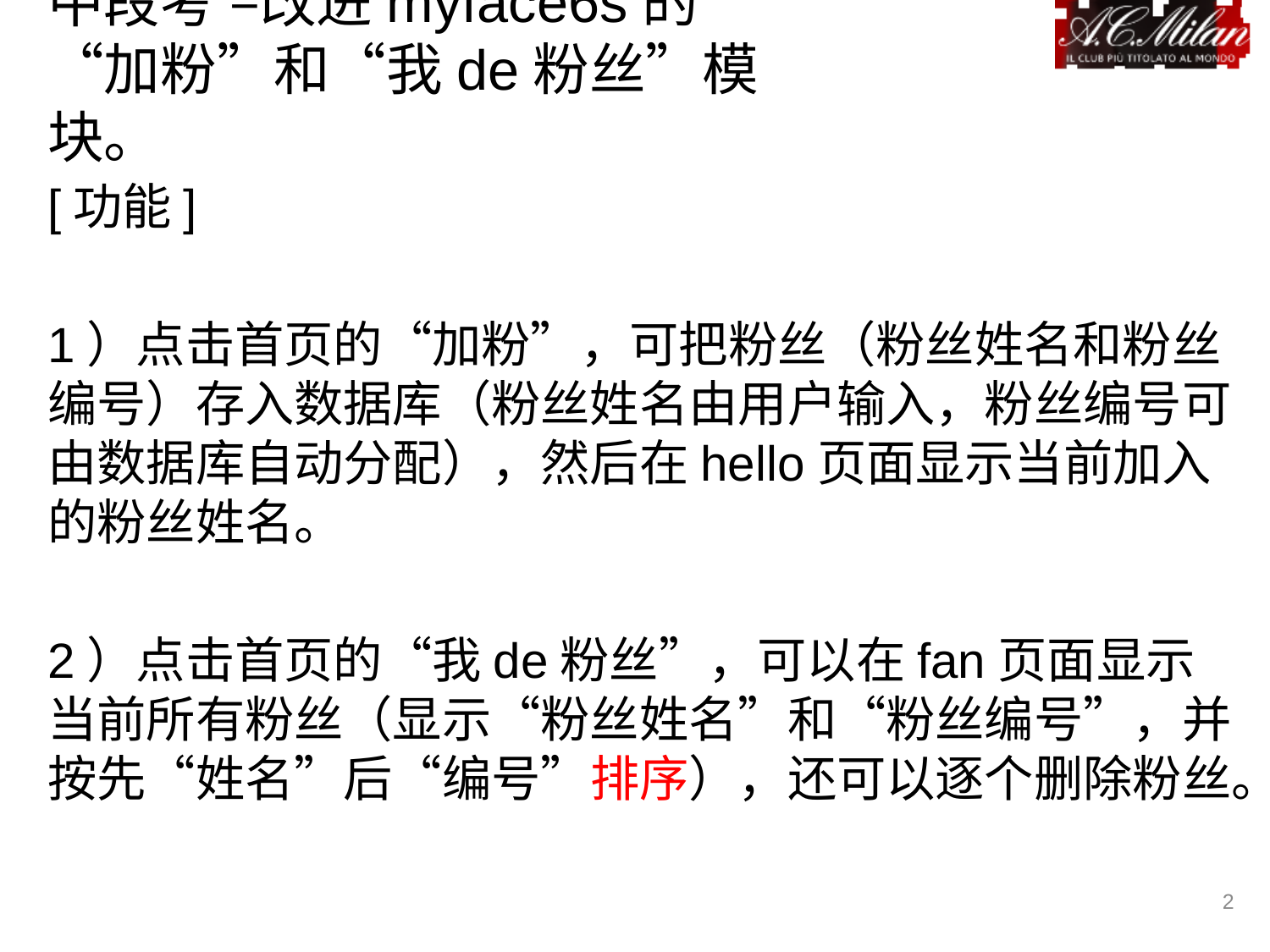

# 中段考 –改进myface6s的“加粉”和“我de粉丝”模块。
[功能]

1）点击首页的“加粉”，可把粉丝（粉丝姓名和粉丝编号）存入数据库（粉丝姓名由用户输入，粉丝编号可由数据库自动分配），然后在hello页面显示当前加入的粉丝姓名。

2）点击首页的“我de粉丝”，可以在fan页面显示当前所有粉丝（显示“粉丝姓名”和“粉丝编号”，并按先“姓名”后“编号”排序），还可以逐个删除粉丝。

2